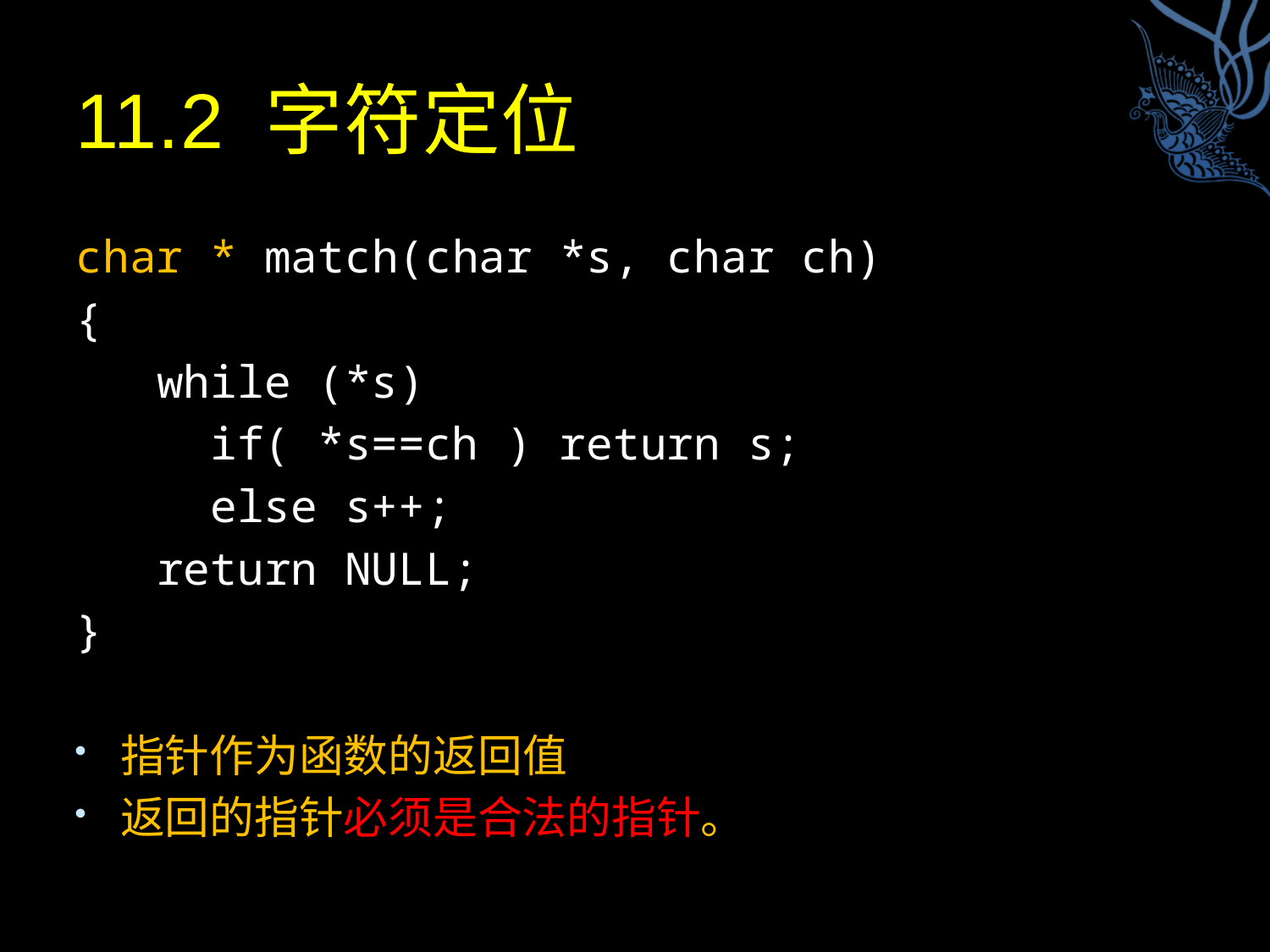

# 11.2 字符定位
char * match(char *s, char ch)
{
   while (*s)
     if( *s==ch ) return s;
     else s++;
   return NULL;
}

指针作为函数的返回值
返回的指针必须是合法的指针。